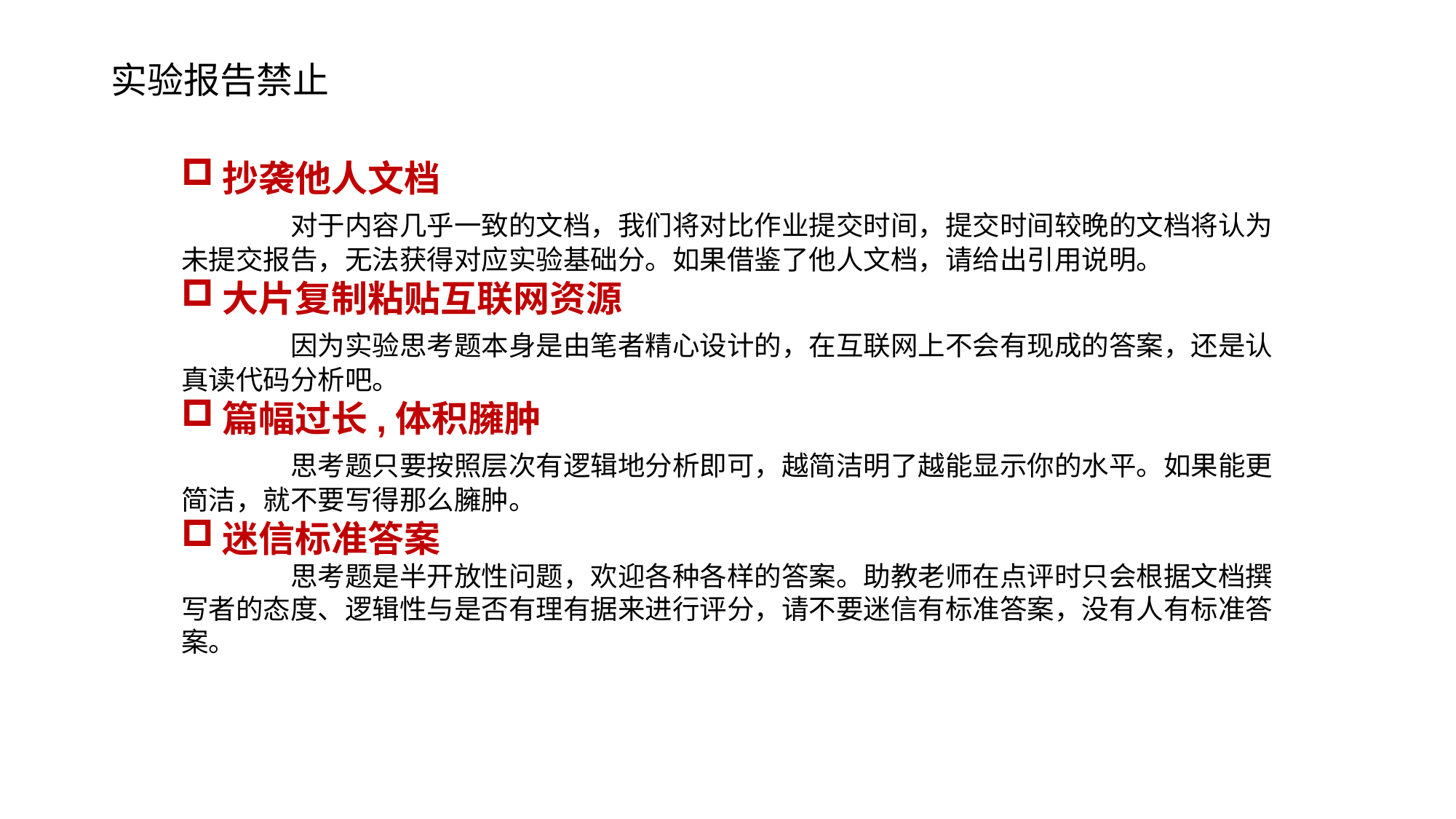

实验报告禁止
抄袭他人文档
	对于内容几乎一致的文档，我们将对比作业提交时间，提交时间较晚的文档将认为未提交报告，无法获得对应实验基础分。如果借鉴了他人文档，请给出引用说明。
大片复制粘贴互联网资源
	因为实验思考题本身是由笔者精心设计的，在互联网上不会有现成的答案，还是认真读代码分析吧。
篇幅过长,体积臃肿
	思考题只要按照层次有逻辑地分析即可，越简洁明了越能显示你的水平。如果能更简洁，就不要写得那么臃肿。
迷信标准答案
	思考题是半开放性问题，欢迎各种各样的答案。助教老师在点评时只会根据文档撰写者的态度、逻辑性与是否有理有据来进行评分，请不要迷信有标准答案，没有人有标准答案。